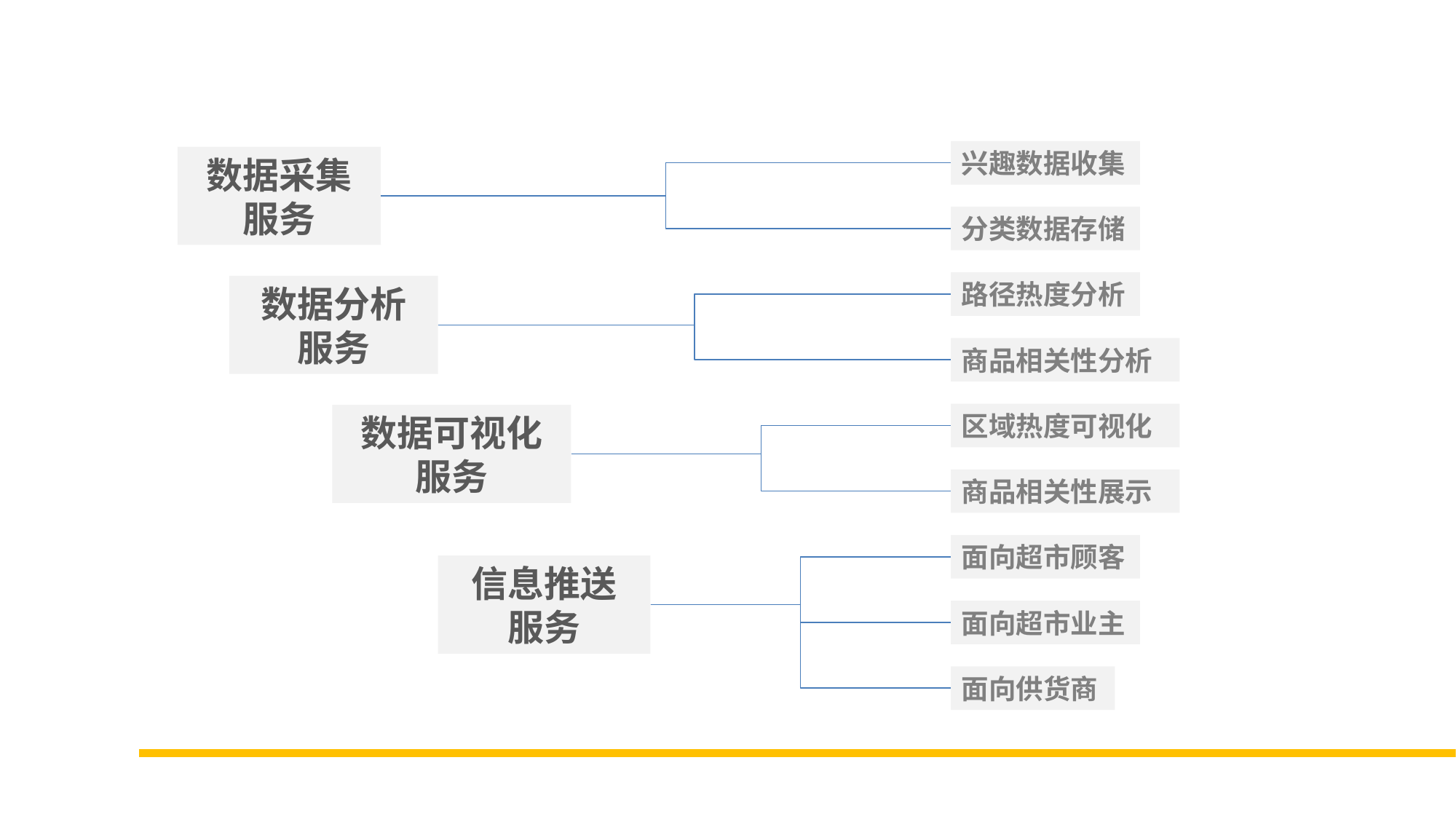

兴趣数据收集
数据采集
服务
分类数据存储
路径热度分析
数据分析
服务
商品相关性分析
区域热度可视化
数据可视化
服务
商品相关性展示
面向超市顾客
信息推送
服务
面向超市业主
面向供货商